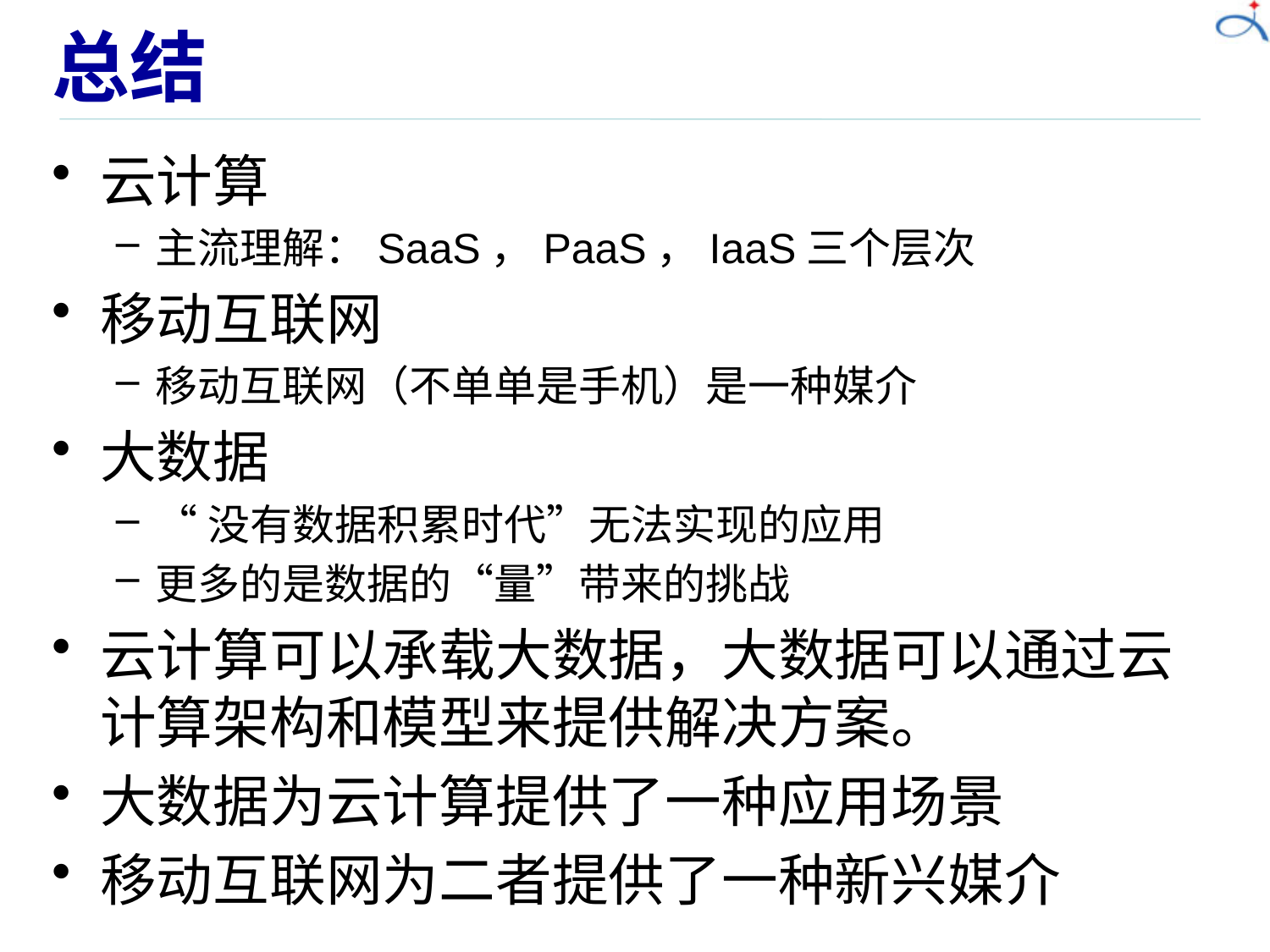

# 总结
云计算
主流理解：SaaS，PaaS，IaaS三个层次
移动互联网
移动互联网（不单单是手机）是一种媒介
大数据
“没有数据积累时代”无法实现的应用
更多的是数据的“量”带来的挑战
云计算可以承载大数据，大数据可以通过云计算架构和模型来提供解决方案。
大数据为云计算提供了一种应用场景
移动互联网为二者提供了一种新兴媒介